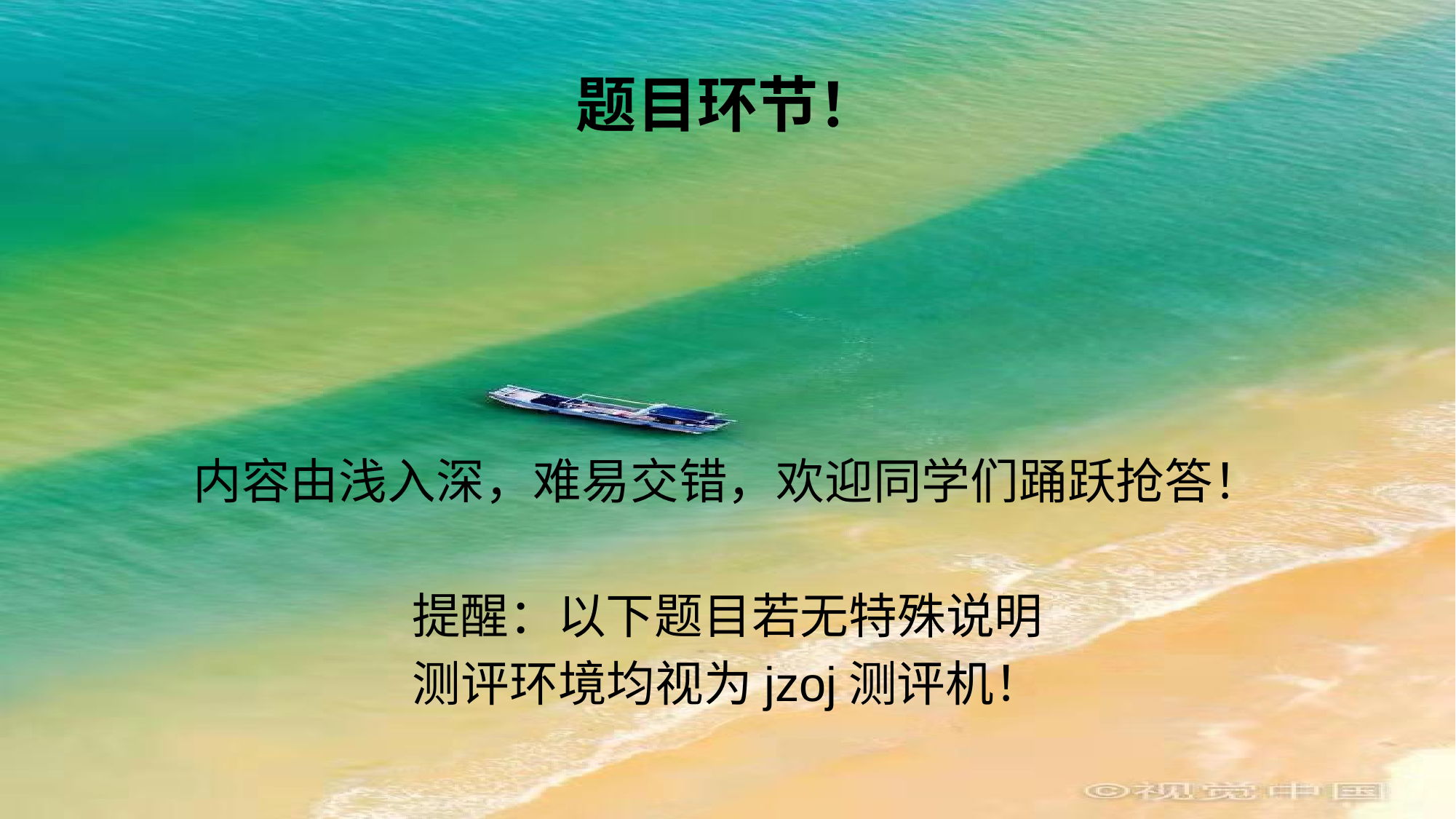

# 题目环节！

内容由浅入深，难易交错，欢迎同学们踊跃抢答！

提醒：以下题目若无特殊说明
测评环境均视为jzoj测评机！